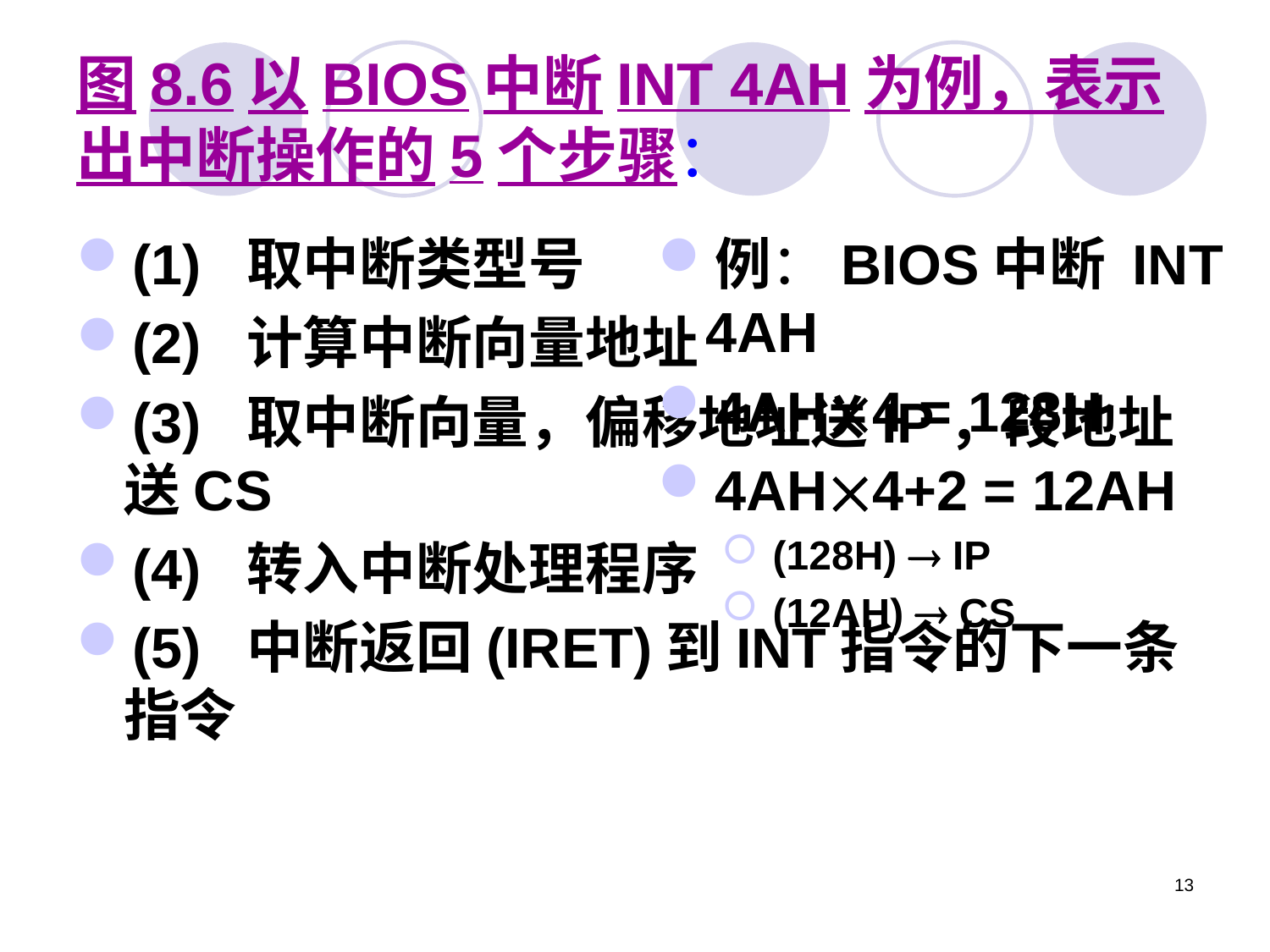

# 图8.6以BIOS中断INT 4AH为例，表示出中断操作的5个步骤：
(1)  取中断类型号
(2)  计算中断向量地址
(3)  取中断向量，偏移地址送IP，段地址送CS
(4)  转入中断处理程序
(5)  中断返回(IRET)到INT指令的下一条指令
例：BIOS中断 INT  4AH
4AH×4 = 128H
4AH×4+2 = 12AH
 (128H) → IP
 (12AH) → CS

13